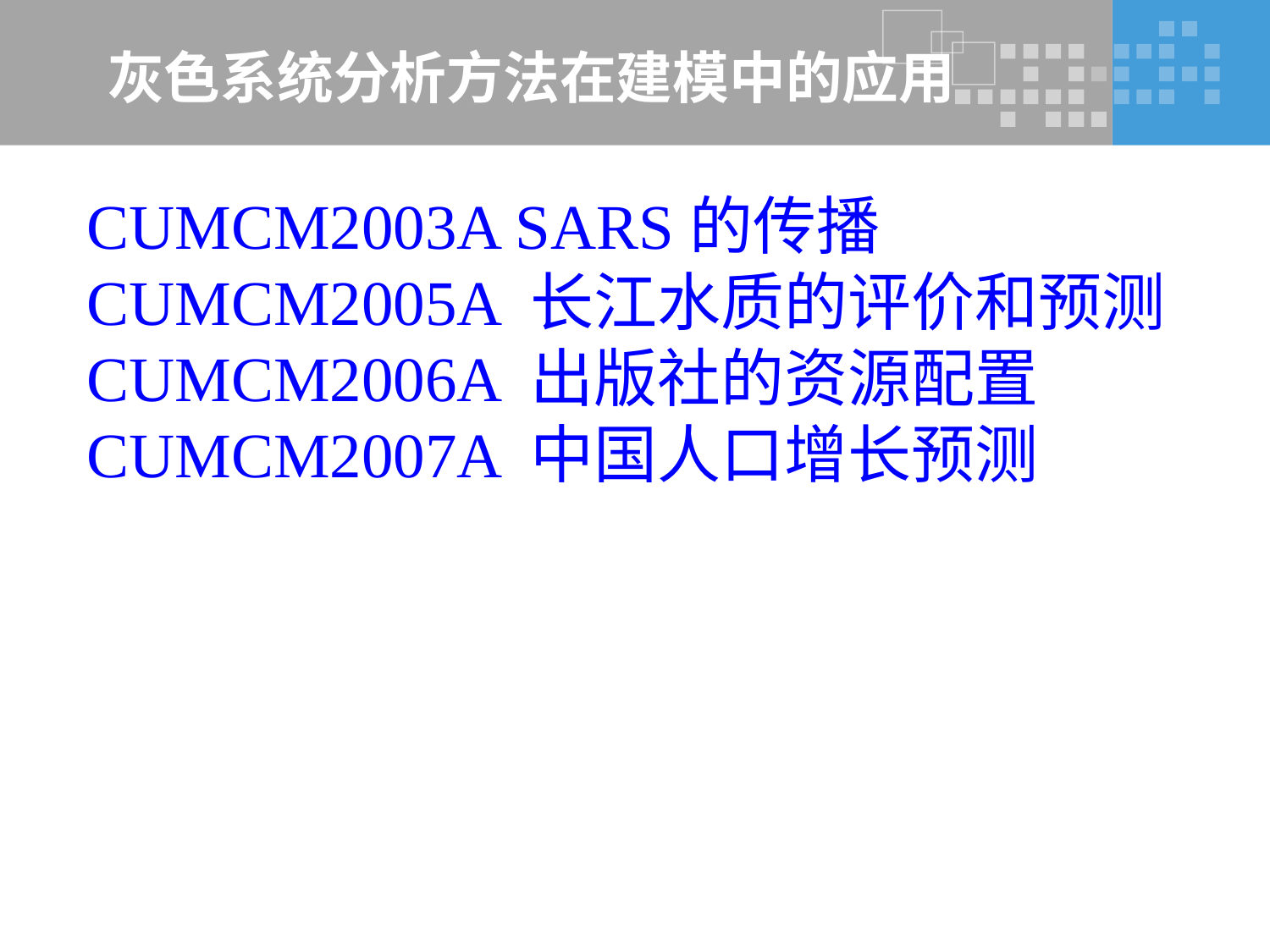

CUMCM2003A SARS的传播
CUMCM2005A 长江水质的评价和预测
CUMCM2006A 出版社的资源配置
CUMCM2007A 中国人口增长预测

# 灰色系统分析方法在建模中的应用